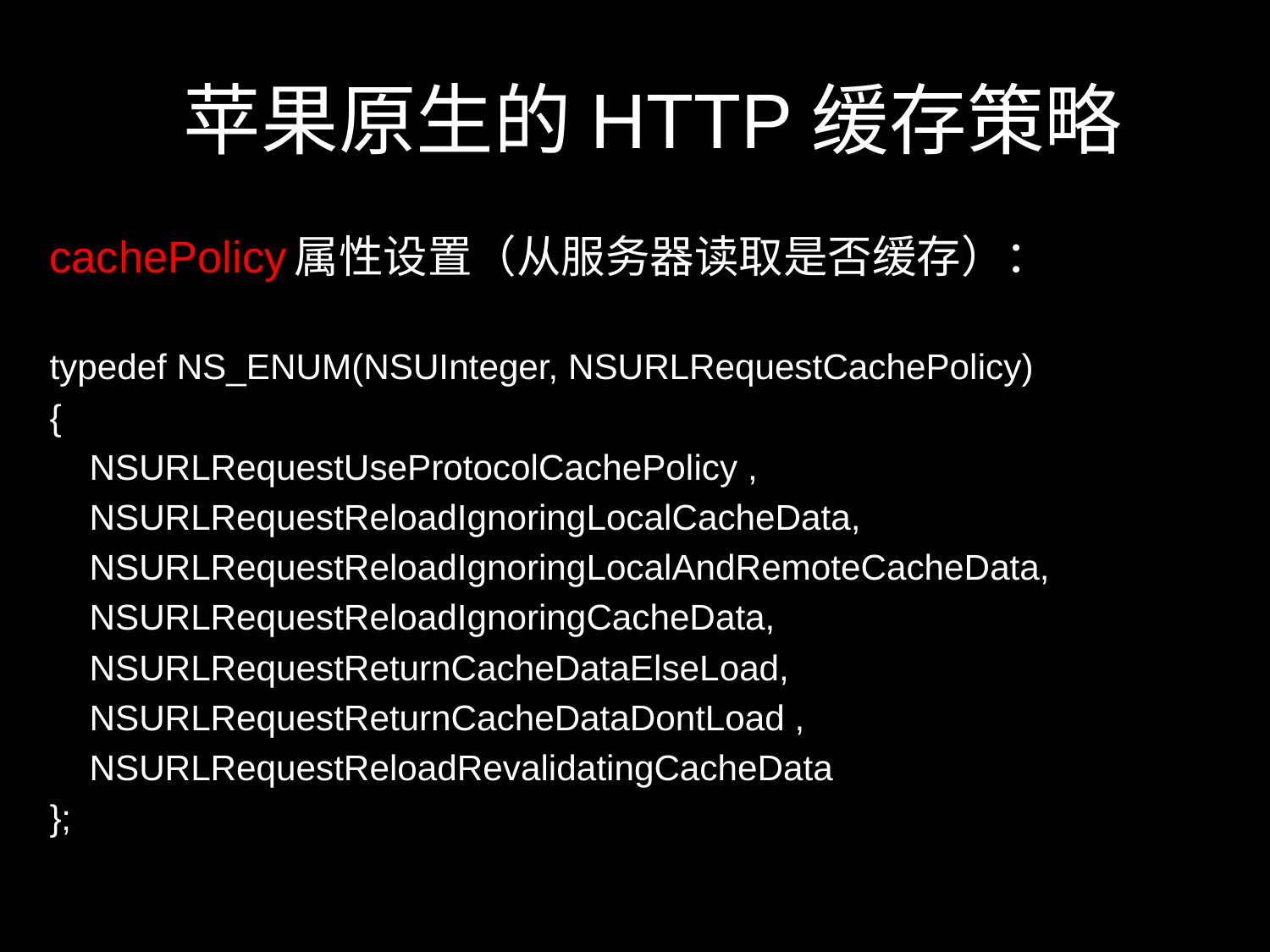

# 苹果原生的HTTP缓存策略
cachePolicy属性设置（从服务器读取是否缓存）：

typedef NS_ENUM(NSUInteger, NSURLRequestCachePolicy)
{
    NSURLRequestUseProtocolCachePolicy ,
    NSURLRequestReloadIgnoringLocalCacheData,
    NSURLRequestReloadIgnoringLocalAndRemoteCacheData,
    NSURLRequestReloadIgnoringCacheData,
    NSURLRequestReturnCacheDataElseLoad,
    NSURLRequestReturnCacheDataDontLoad ,
    NSURLRequestReloadRevalidatingCacheData
};